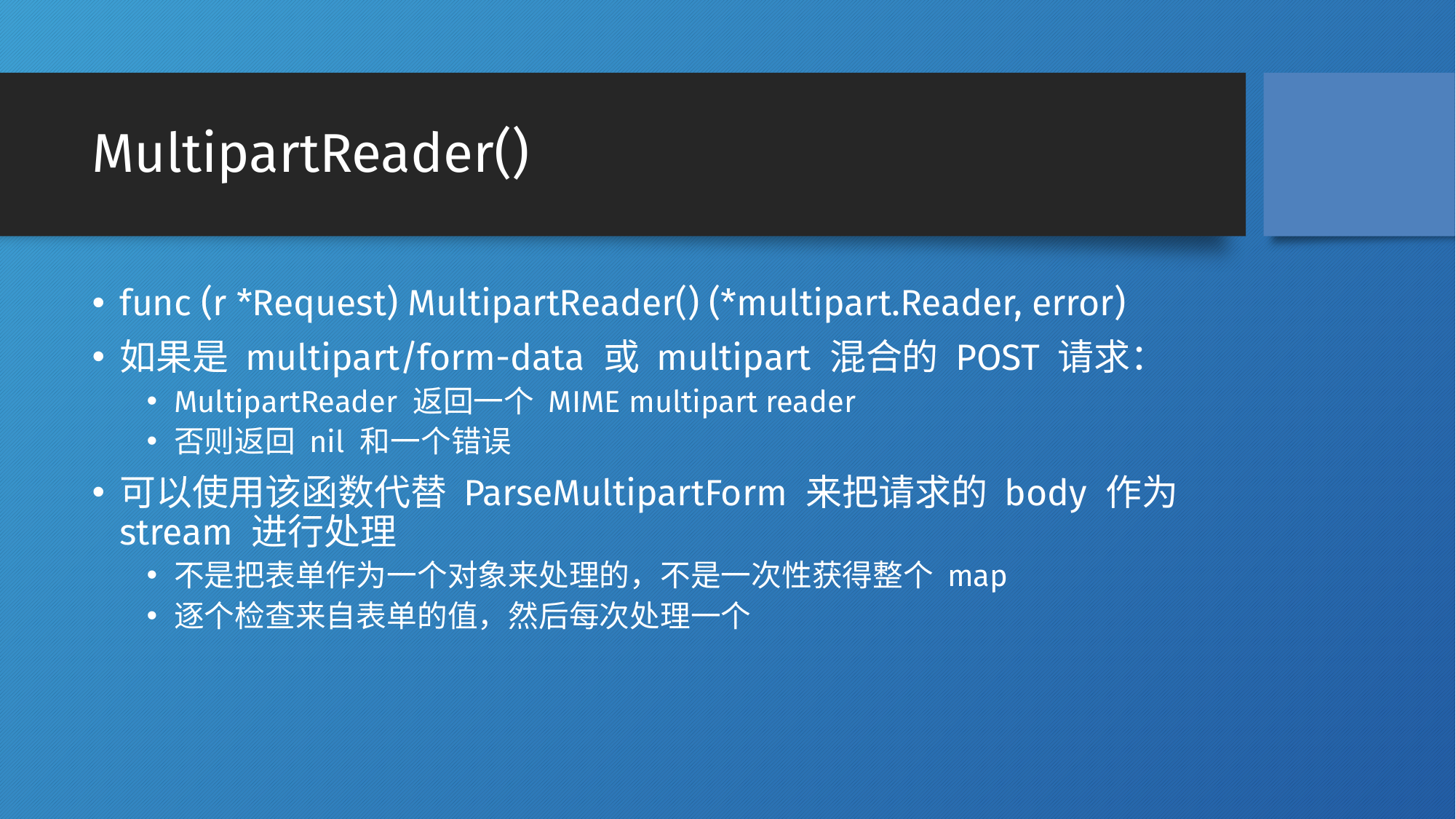

# MultipartReader()
func (r *Request) MultipartReader() (*multipart.Reader, error)
如果是 multipart/form-data 或 multipart 混合的 POST 请求：
MultipartReader 返回一个 MIME multipart reader
否则返回 nil 和一个错误
可以使用该函数代替 ParseMultipartForm 来把请求的 body 作为 stream 进行处理
不是把表单作为一个对象来处理的，不是一次性获得整个 map
逐个检查来自表单的值，然后每次处理一个